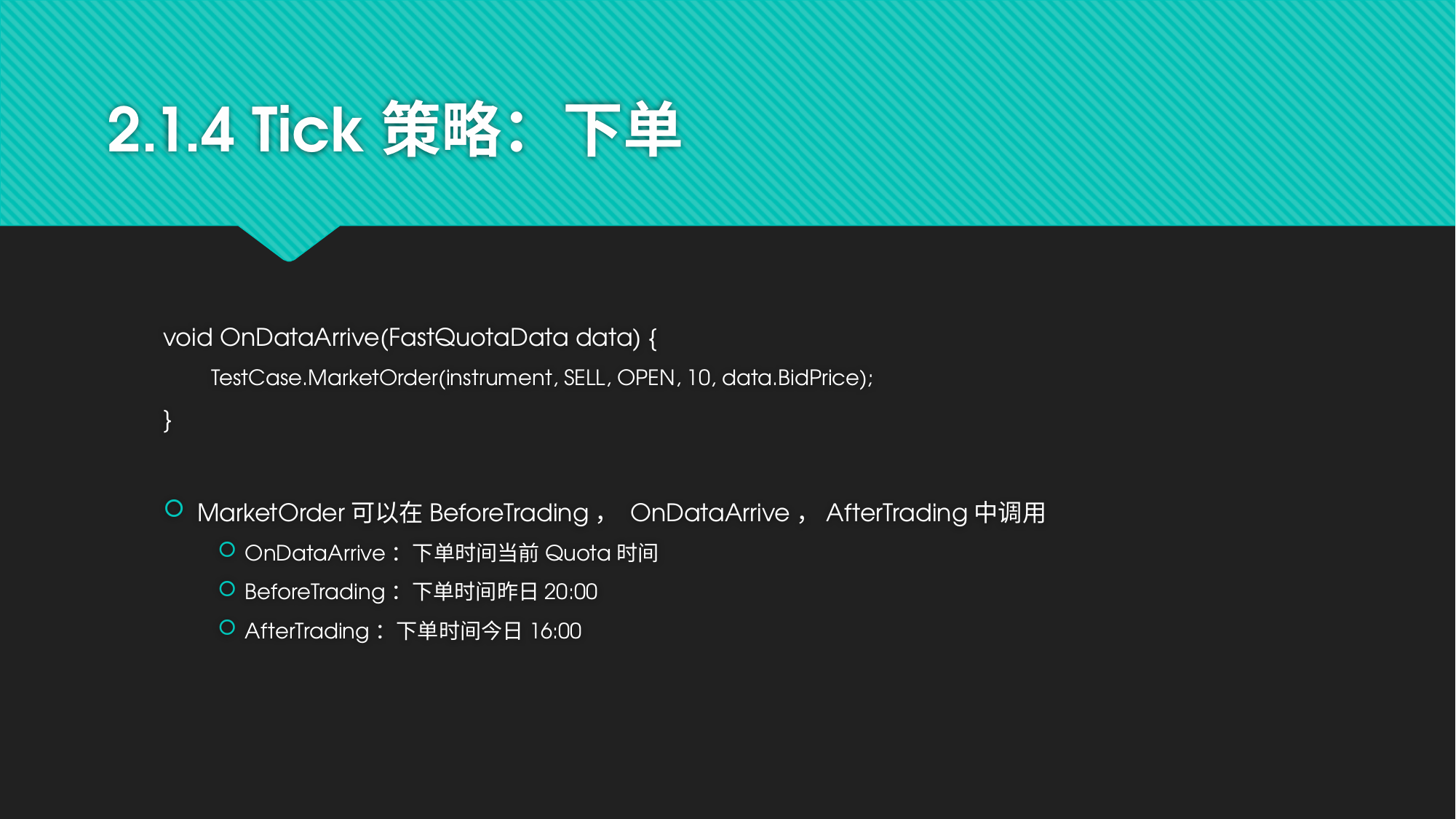

# 2.1.4 Tick策略：下单
void OnDataArrive(FastQuotaData data) {
TestCase.MarketOrder(instrument, SELL, OPEN, 10, data.BidPrice);
}

MarketOrder可以在BeforeTrading， OnDataArrive，AfterTrading中调用
OnDataArrive：下单时间当前Quota时间
BeforeTrading：下单时间昨日20:00
AfterTrading：下单时间今日16:00